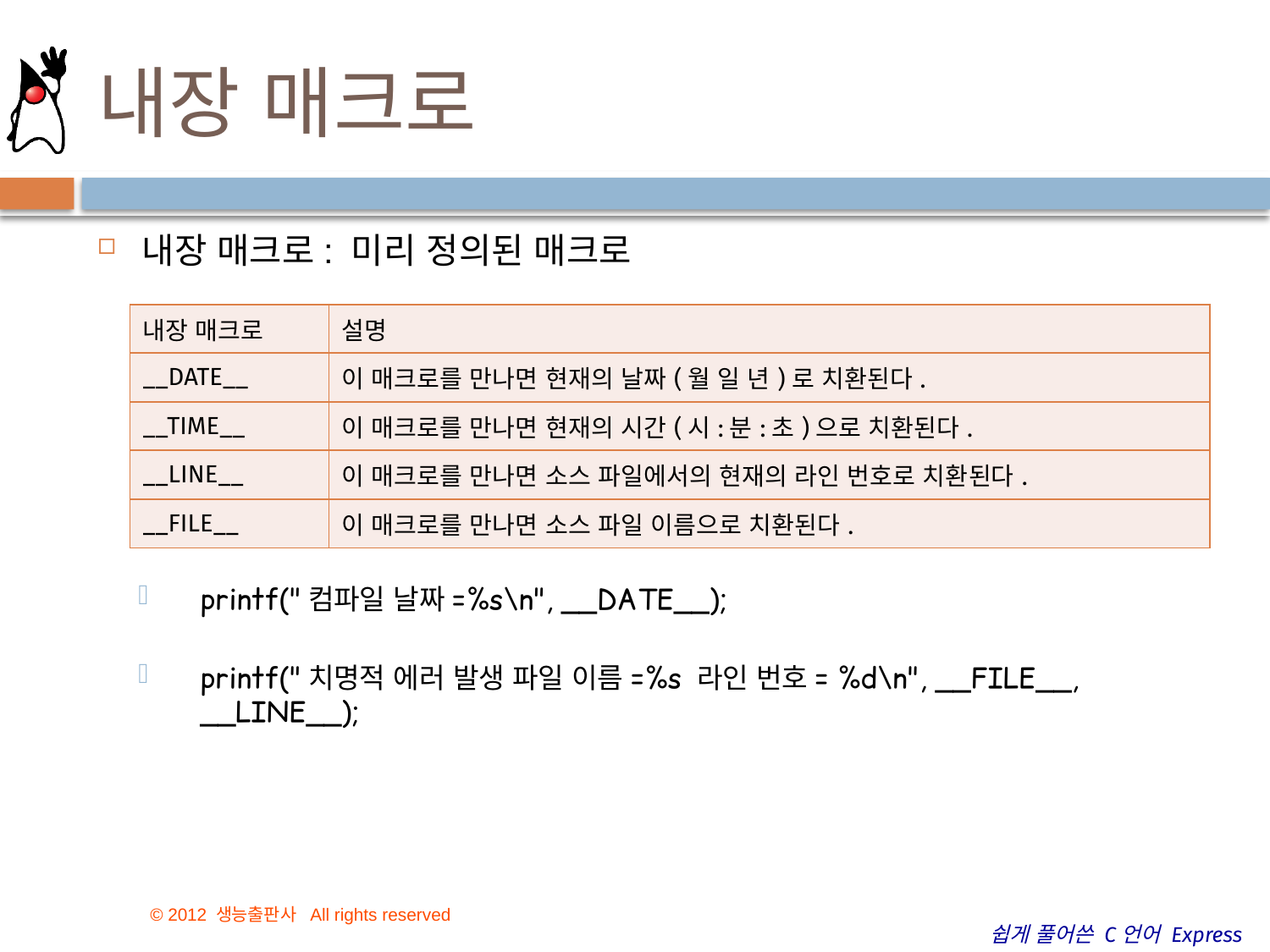

# 내장 매크로
내장 매크로: 미리 정의된 매크로
| 내장 매크로 | 설명 |
| --- | --- |
| \_\_DATE\_\_ | 이 매크로를 만나면 현재의 날짜(월 일 년)로 치환된다. |
| \_\_TIME\_\_ | 이 매크로를 만나면 현재의 시간(시:분:초)으로 치환된다. |
| \_\_LINE\_\_ | 이 매크로를 만나면 소스 파일에서의 현재의 라인 번호로 치환된다. |
| \_\_FILE\_\_ | 이 매크로를 만나면 소스 파일 이름으로 치환된다. |

printf("컴파일 날짜=%s\n", __DATE__);

printf("치명적 에러 발생 파일 이름=%s 라인 번호= %d\n", __FILE__, __LINE__);